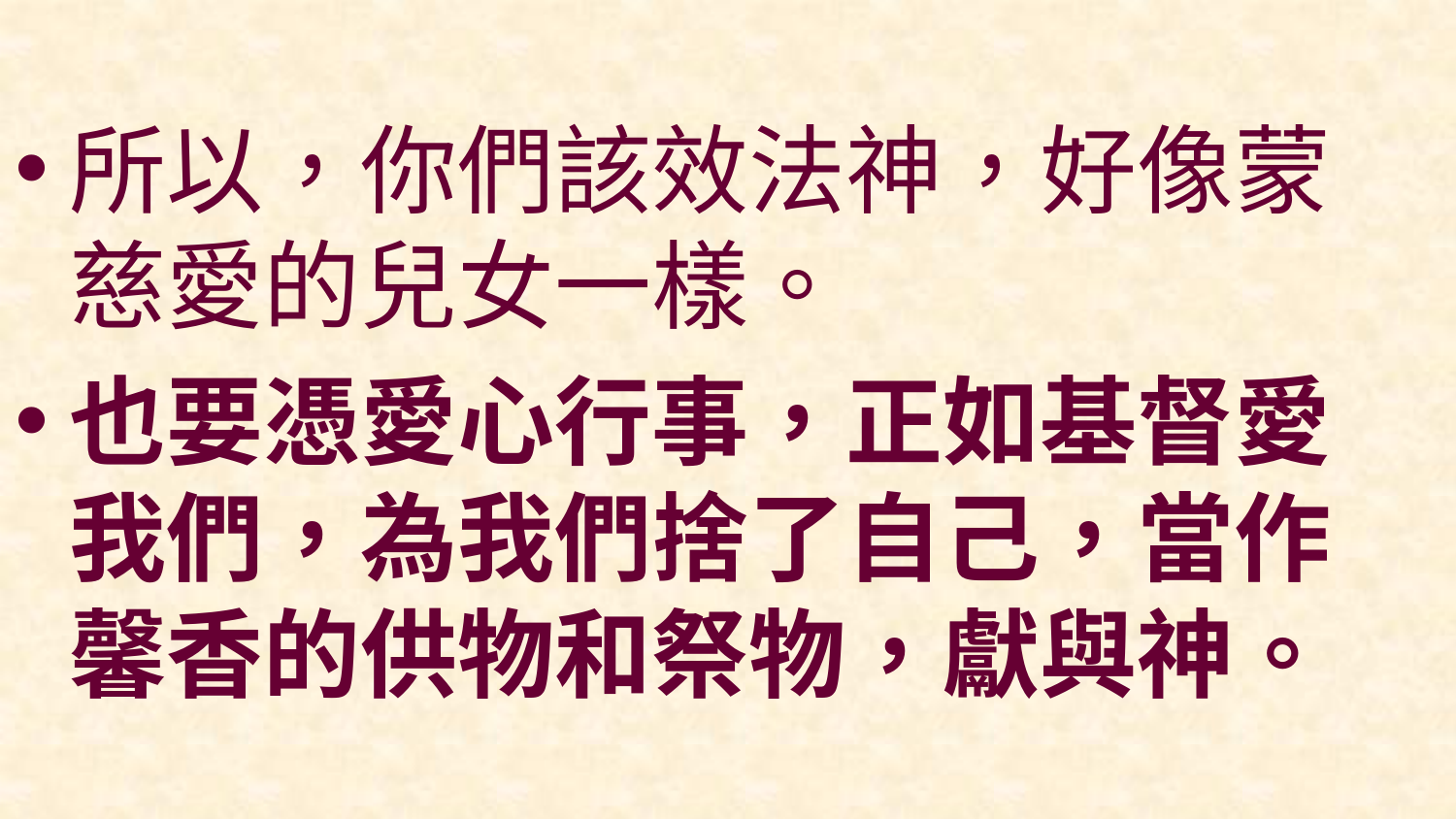

所以，你們該效法神，好像蒙慈愛的兒女一樣。
也要憑愛心行事，正如基督愛我們，為我們捨了自己，當作馨香的供物和祭物，獻與神。